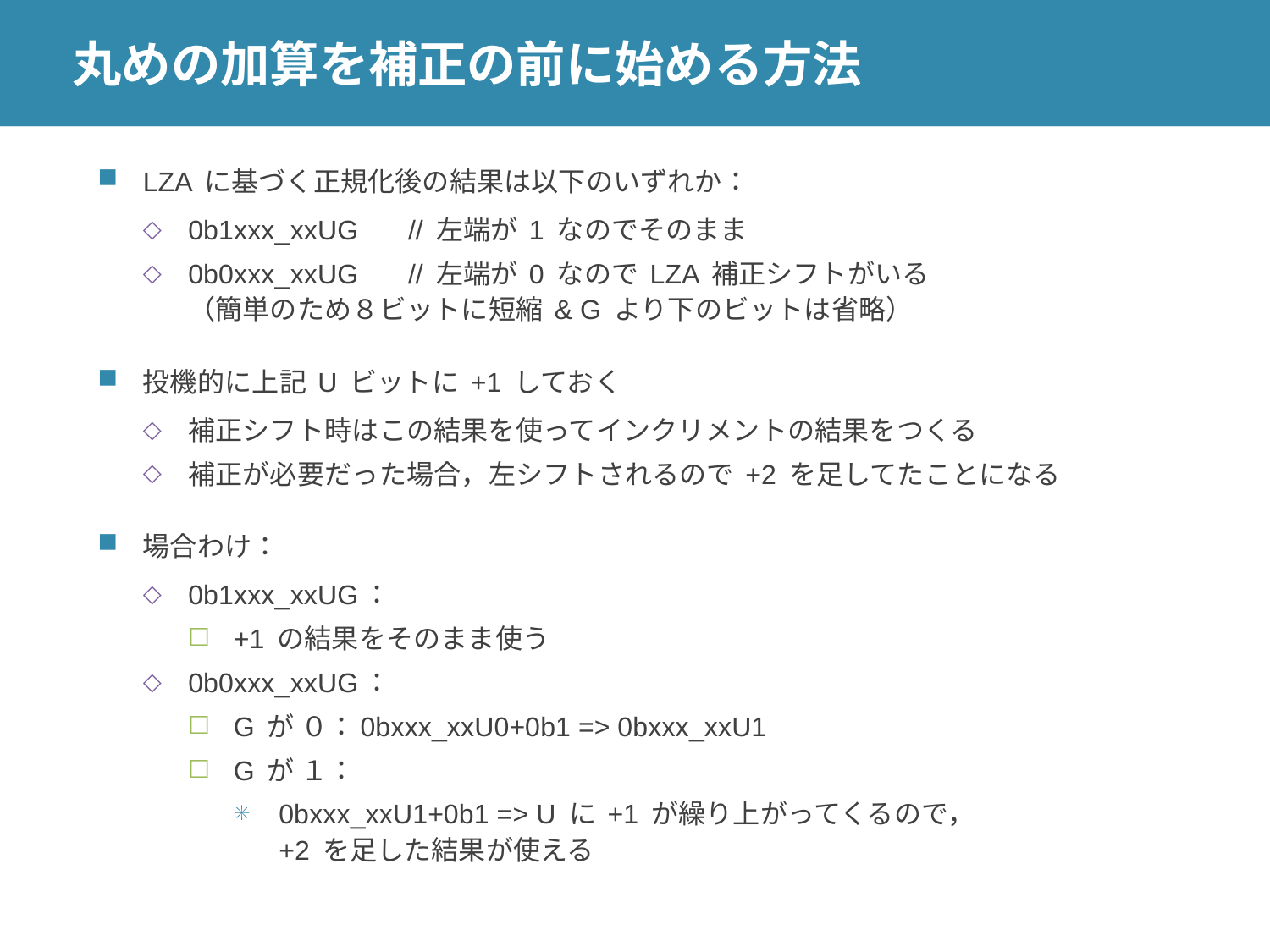

# 丸めの加算を補正の前に始める方法
LZA に基づく正規化後の結果は以下のいずれか：
0b1xxx_xxUG	// 左端が 1 なのでそのまま
0b0xxx_xxUG	// 左端が 0 なので LZA 補正シフトがいる
（簡単のため８ビットに短縮 & G より下のビットは省略）
投機的に上記 U ビットに +1 しておく
補正シフト時はこの結果を使ってインクリメントの結果をつくる
補正が必要だった場合，左シフトされるので +2 を足してたことになる
場合わけ：
0b1xxx_xxUG：
+1 の結果をそのまま使う
0b0xxx_xxUG：
G が ０：0bxxx_xxU0+0b1 => 0bxxx_xxU1
G が １：
0bxxx_xxU1+0b1 => U に +1 が繰り上がってくるので，
+2 を足した結果が使える